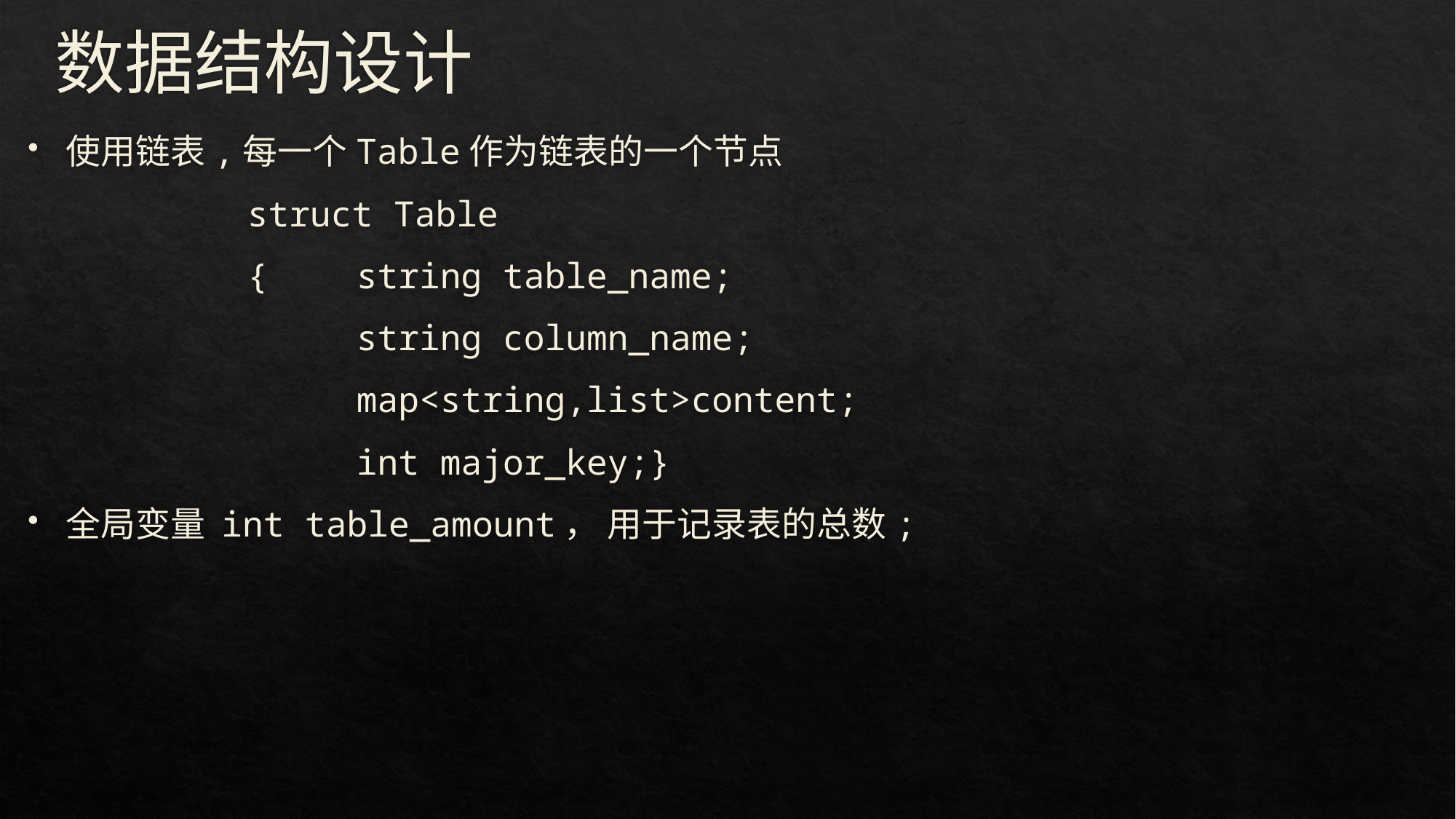

# 数据结构设计
使用链表,每一个Table作为链表的一个节点
		struct Table
		{	string table_name;
			string column_name;
		 	map<string,list>content;
			int major_key;}
全局变量 int table_amount， 用于记录表的总数;